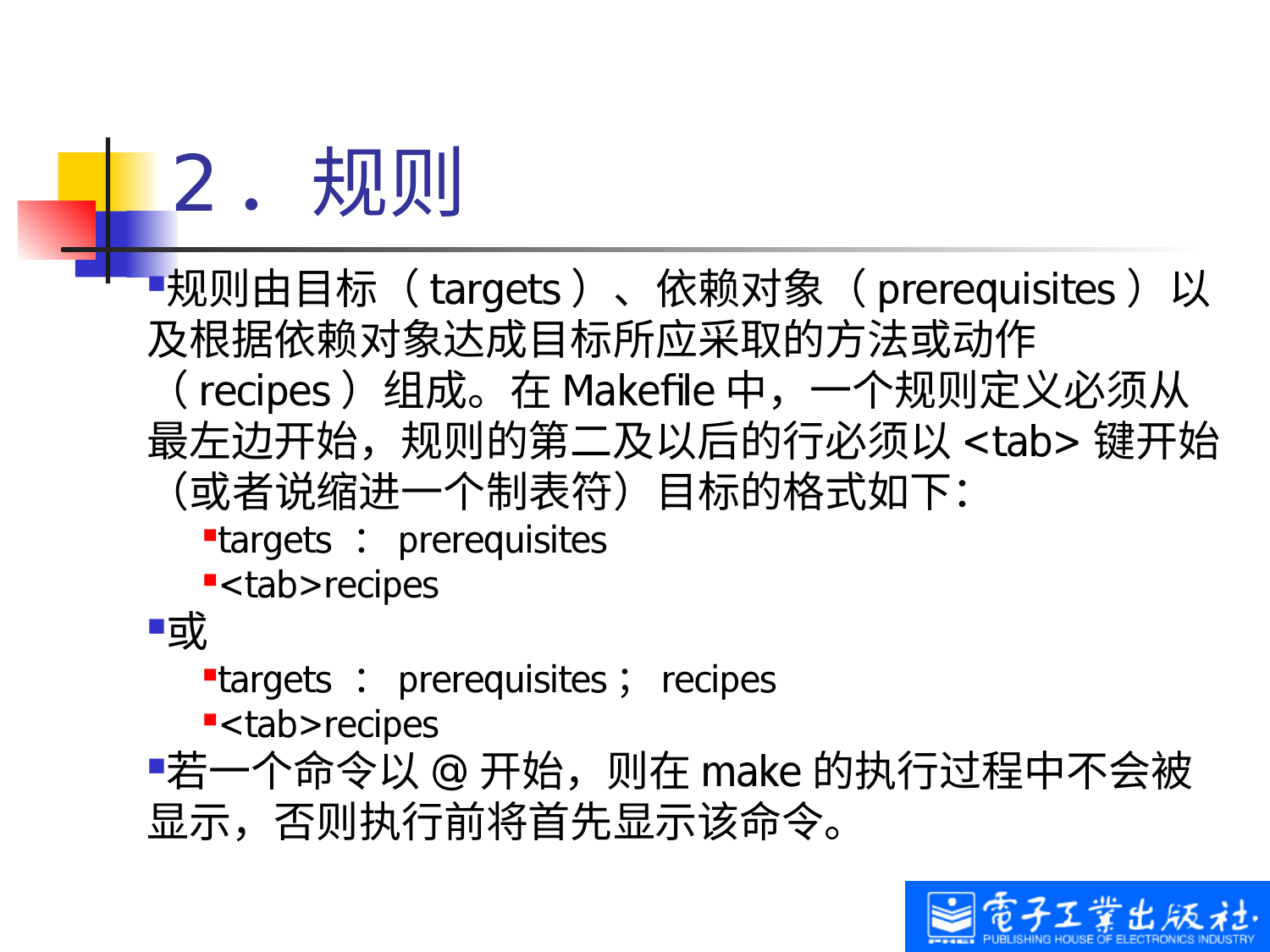

# 2．规则
规则由目标（targets）、依赖对象（prerequisites）以及根据依赖对象达成目标所应采取的方法或动作（recipes）组成。在Makefile中，一个规则定义必须从最左边开始，规则的第二及以后的行必须以<tab>键开始（或者说缩进一个制表符）目标的格式如下：
targets ：prerequisites
<tab>recipes
或
targets ：prerequisites；recipes
<tab>recipes
若一个命令以@开始，则在make的执行过程中不会被显示，否则执行前将首先显示该命令。